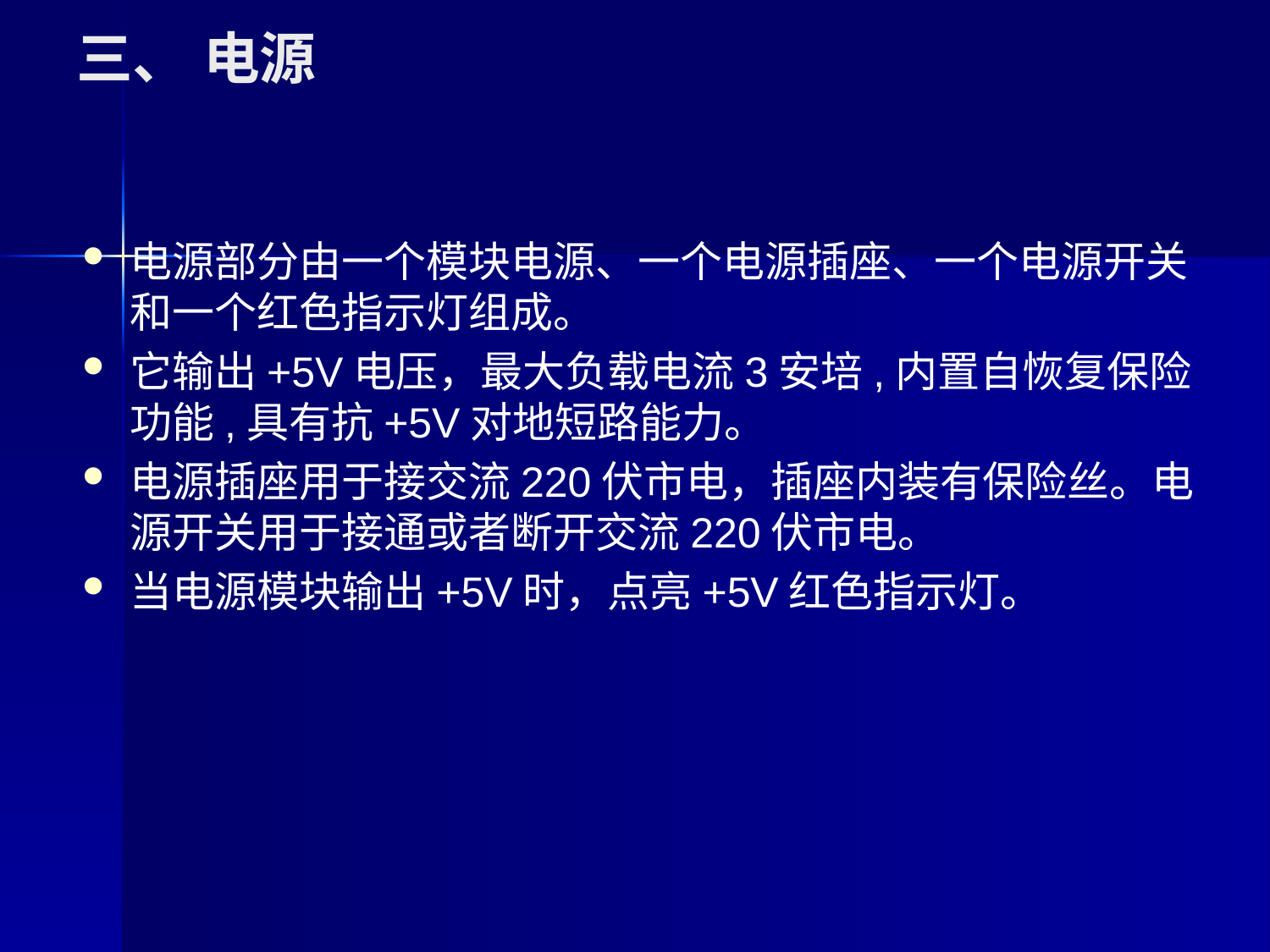

# 三、	电源
电源部分由一个模块电源、一个电源插座、一个电源开关和一个红色指示灯组成。
它输出+5V电压，最大负载电流3安培,内置自恢复保险功能,具有抗+5V对地短路能力。
电源插座用于接交流220伏市电，插座内装有保险丝。电源开关用于接通或者断开交流220伏市电。
当电源模块输出+5V时，点亮+5V红色指示灯。